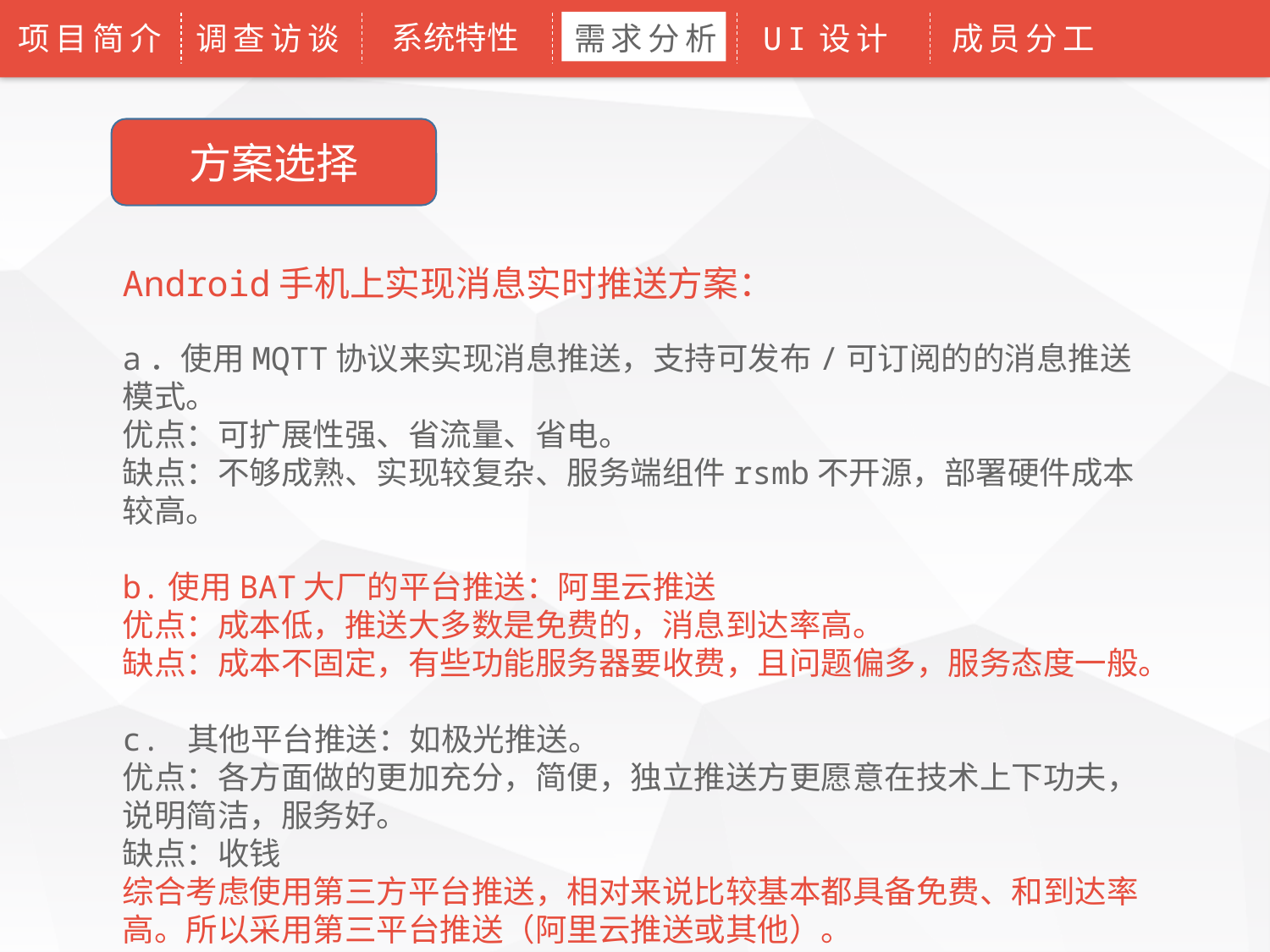

系统特性

项目简介
调查访谈
需求分析
UI设计
成员分工
方案选择
Android手机上实现消息实时推送方案：
a．使用MQTT协议来实现消息推送，支持可发布/可订阅的的消息推送模式。
优点：可扩展性强、省流量、省电。
缺点：不够成熟、实现较复杂、服务端组件rsmb不开源，部署硬件成本较高。

b.使用BAT大厂的平台推送：阿里云推送
优点：成本低，推送大多数是免费的，消息到达率高。
缺点：成本不固定，有些功能服务器要收费，且问题偏多，服务态度一般。

c. 其他平台推送：如极光推送。
优点：各方面做的更加充分，简便，独立推送方更愿意在技术上下功夫，说明简洁，服务好。
缺点：收钱
综合考虑使用第三方平台推送，相对来说比较基本都具备免费、和到达率高。所以采用第三平台推送（阿里云推送或其他）。